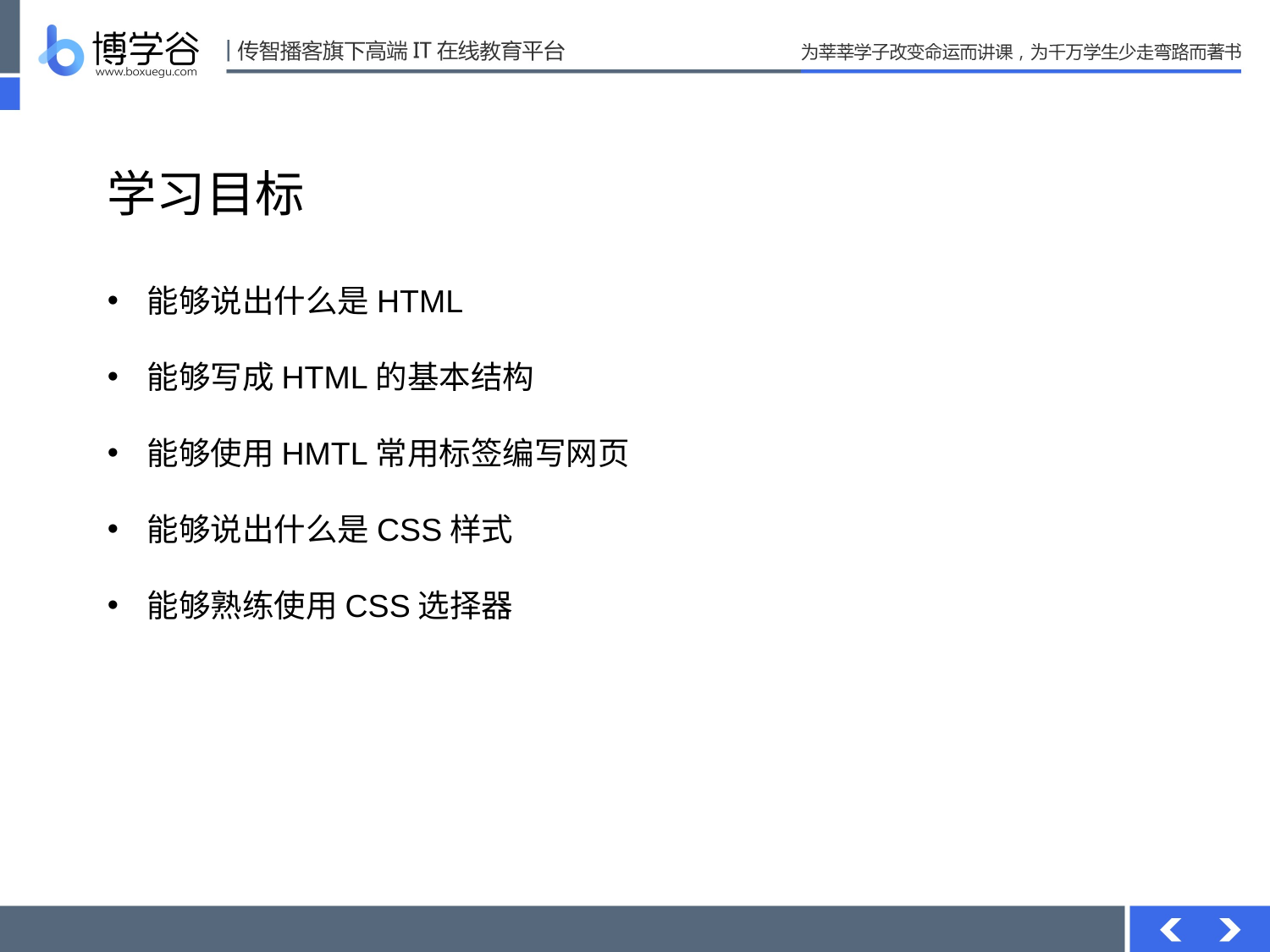

学习目标

能够说出什么是HTML

能够写成HTML的基本结构

能够使用HMTL常用标签编写网页

能够说出什么是CSS样式

能够熟练使用CSS选择器